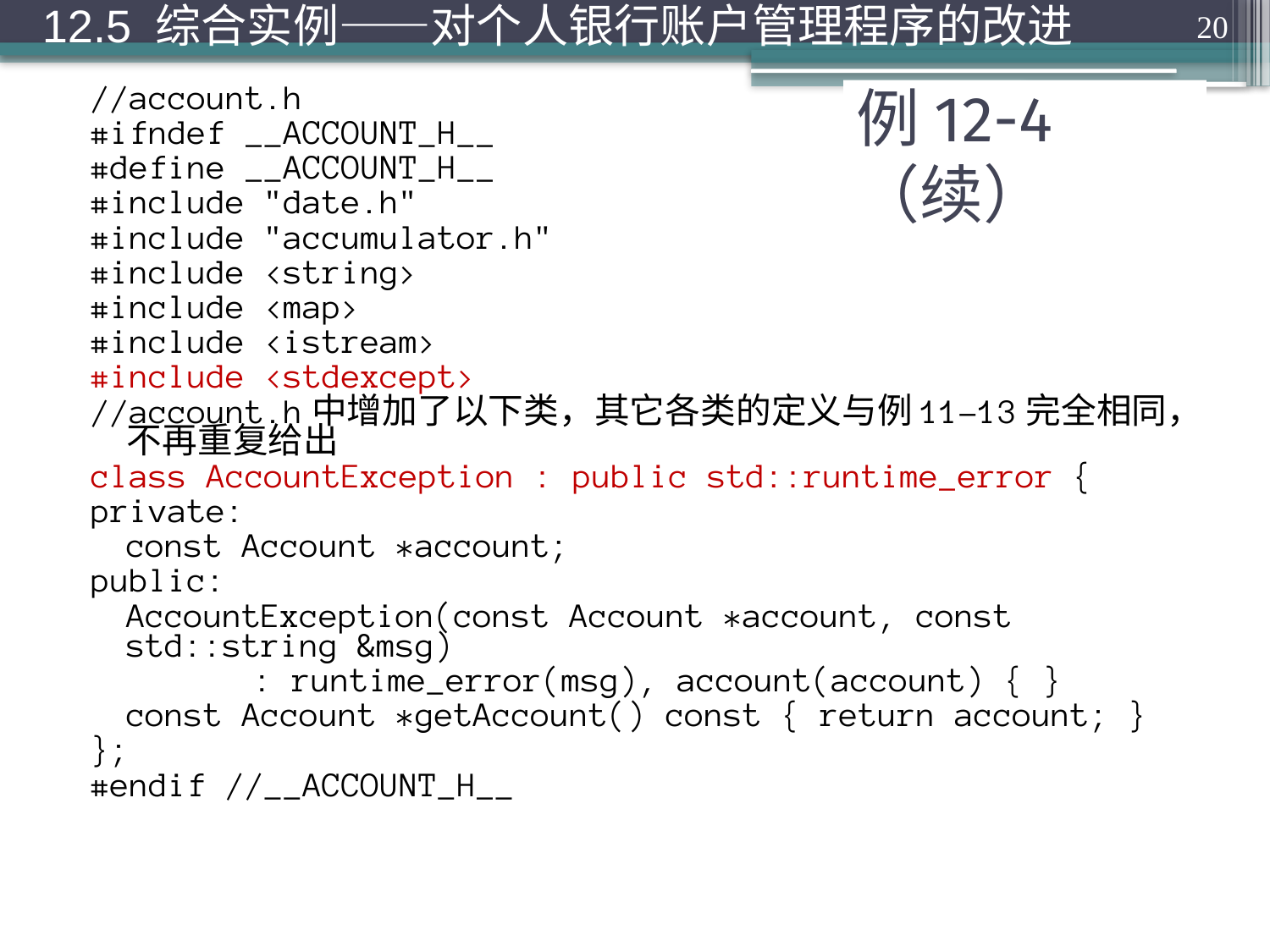

12.5 综合实例——对个人银行账户管理程序的改进
20
//account.h
#ifndef __ACCOUNT_H__
#define __ACCOUNT_H__
#include "date.h"
#include "accumulator.h"
#include <string>
#include <map>
#include <istream>
#include <stdexcept>
//account.h中增加了以下类，其它各类的定义与例11-13完全相同，不再重复给出
class AccountException : public std::runtime_error {
private:
	const Account *account;
public:
	AccountException(const Account *account, const std::string &msg)
		: runtime_error(msg), account(account) { }
	const Account *getAccount() const { return account; }
};
#endif //__ACCOUNT_H__
# 例12-4（续）